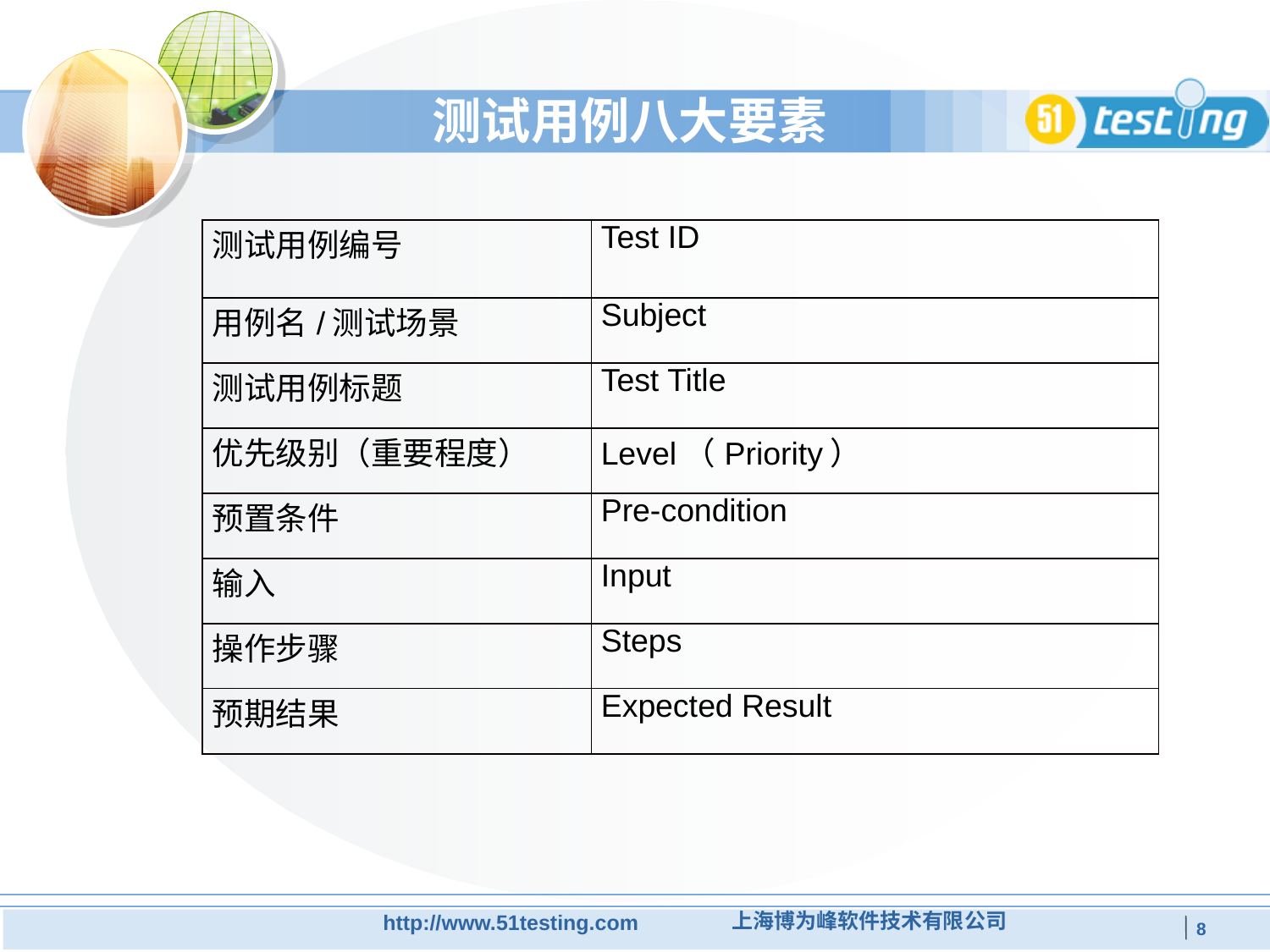

# 测试用例八大要素
| 测试用例编号 | Test ID |
| --- | --- |
| 用例名/测试场景 | Subject |
| 测试用例标题 | Test Title |
| 优先级别（重要程度） | Level（Priority） |
| 预置条件 | Pre-condition |
| 输入 | Input |
| 操作步骤 | Steps |
| 预期结果 | Expected Result |